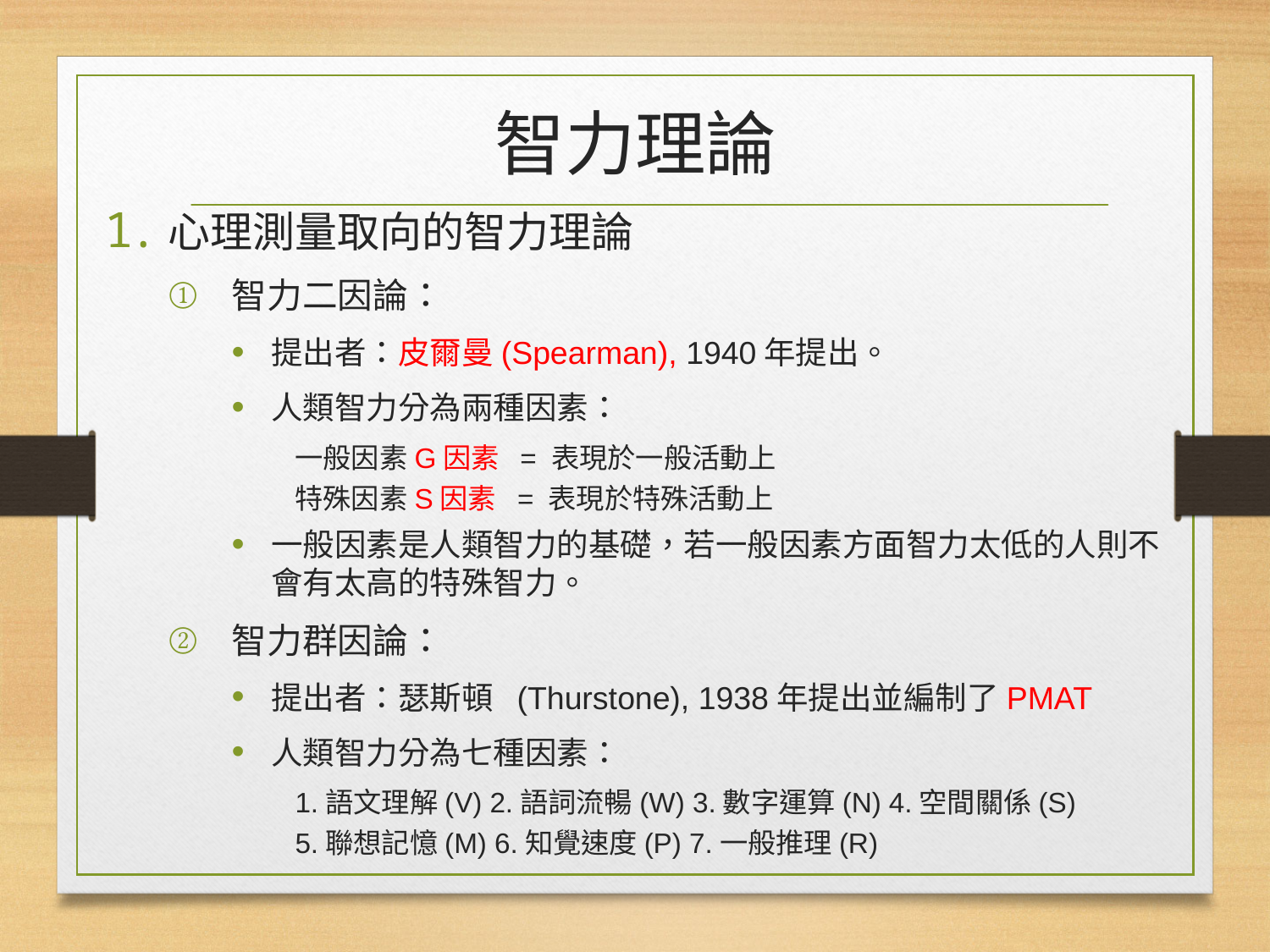

# 智力理論
心理測量取向的智力理論
智力二因論：
提出者：皮爾曼(Spearman), 1940年提出。
人類智力分為兩種因素：
一般因素G因素 = 表現於一般活動上
特殊因素S因素 = 表現於特殊活動上
一般因素是人類智力的基礎，若一般因素方面智力太低的人則不會有太高的特殊智力。
智力群因論：
提出者：瑟斯頓 (Thurstone), 1938年提出並編制了PMAT
人類智力分為七種因素：
1.語文理解(V) 2.語詞流暢(W) 3.數字運算(N) 4.空間關係(S)
5.聯想記憶(M) 6.知覺速度(P) 7.一般推理(R)